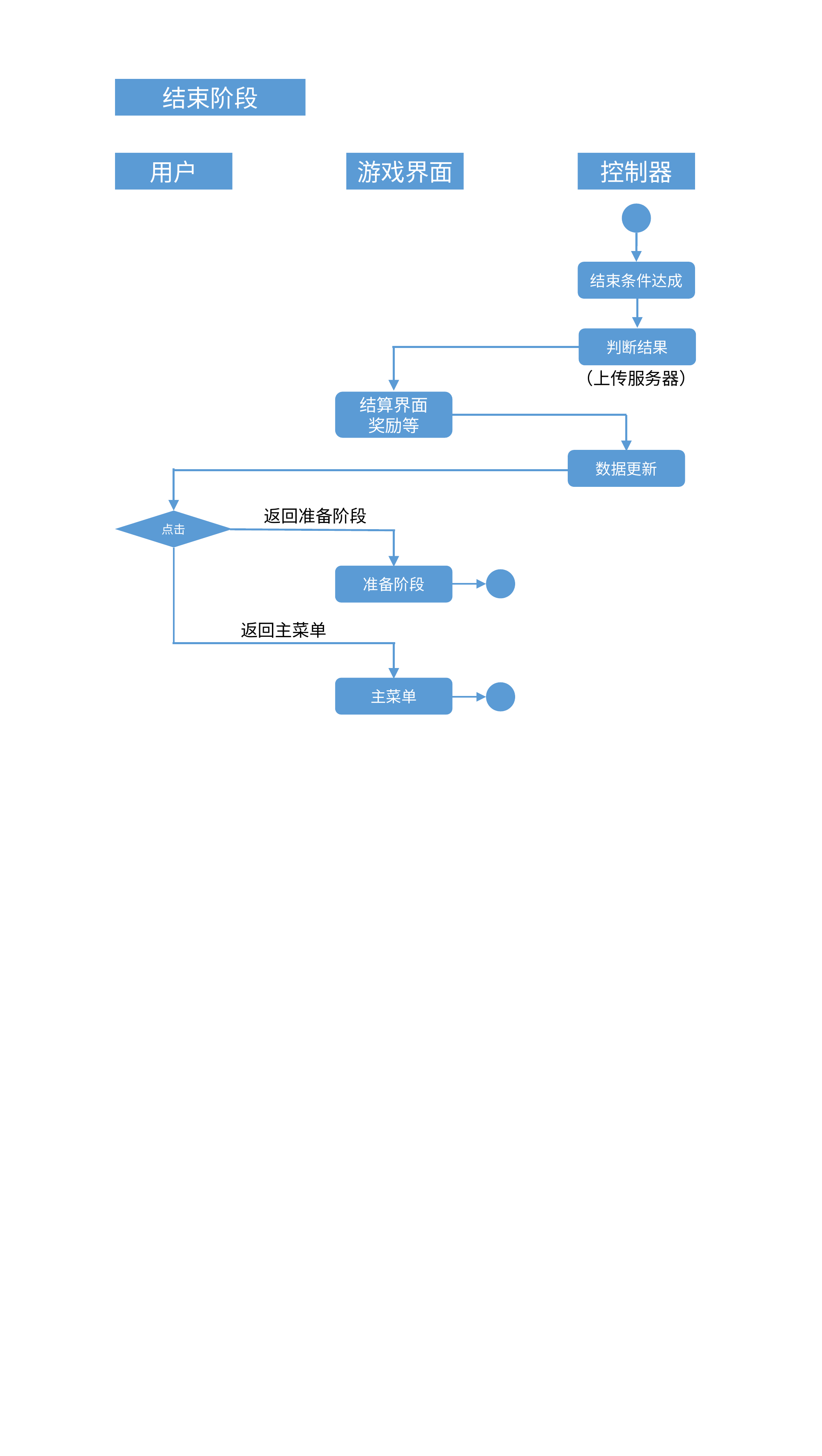

结束阶段
用户
游戏界面
控制器

结束条件达成
判断结果
（上传服务器）
结算界面
奖励等
数据更新
返回准备阶段
点击
准备阶段

返回主菜单
主菜单